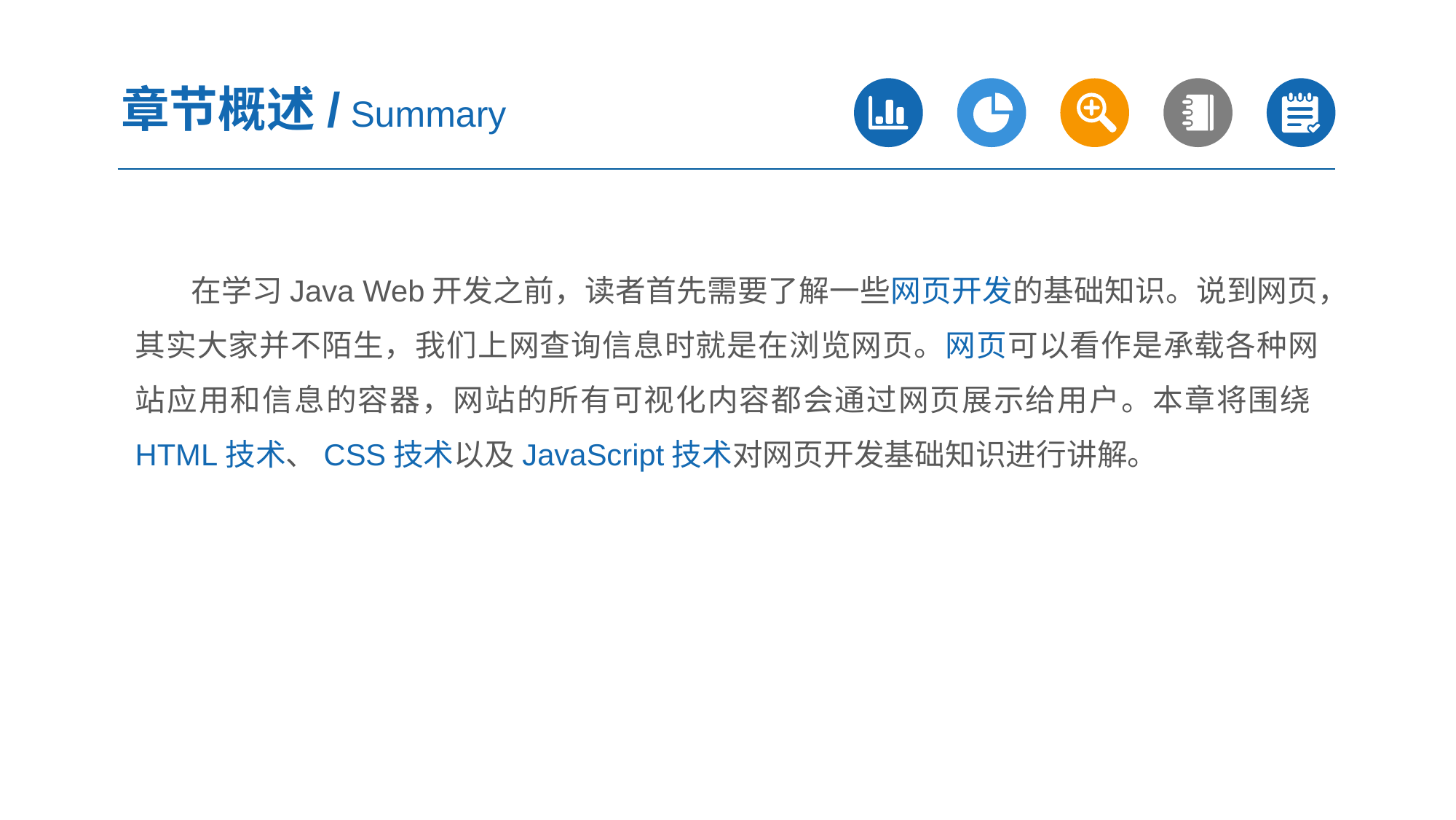

章节概述/ Summary
       在学习Java Web开发之前，读者首先需要了解一些网页开发的基础知识。说到网页，其实大家并不陌生，我们上网查询信息时就是在浏览网页。网页可以看作是承载各种网站应用和信息的容器，网站的所有可视化内容都会通过网页展示给用户。本章将围绕HTML技术、CSS技术以及JavaScript技术对网页开发基础知识进行讲解。